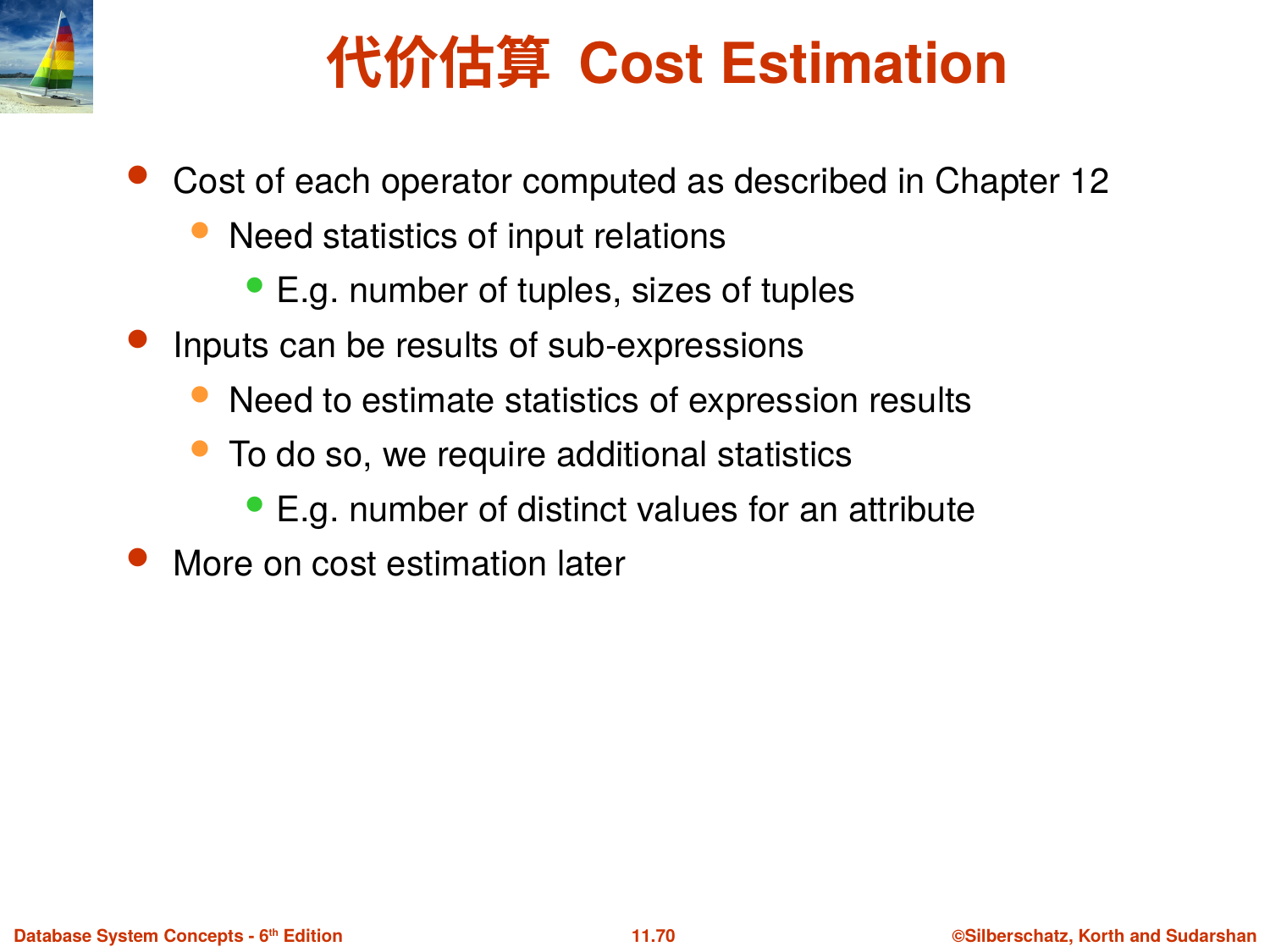

# 代价估算 Cost Estimation
Cost of each operator computed as described in Chapter 12
Need statistics of input relations
E.g. number of tuples, sizes of tuples
Inputs can be results of sub-expressions
Need to estimate statistics of expression results
To do so, we require additional statistics
E.g. number of distinct values for an attribute
More on cost estimation later